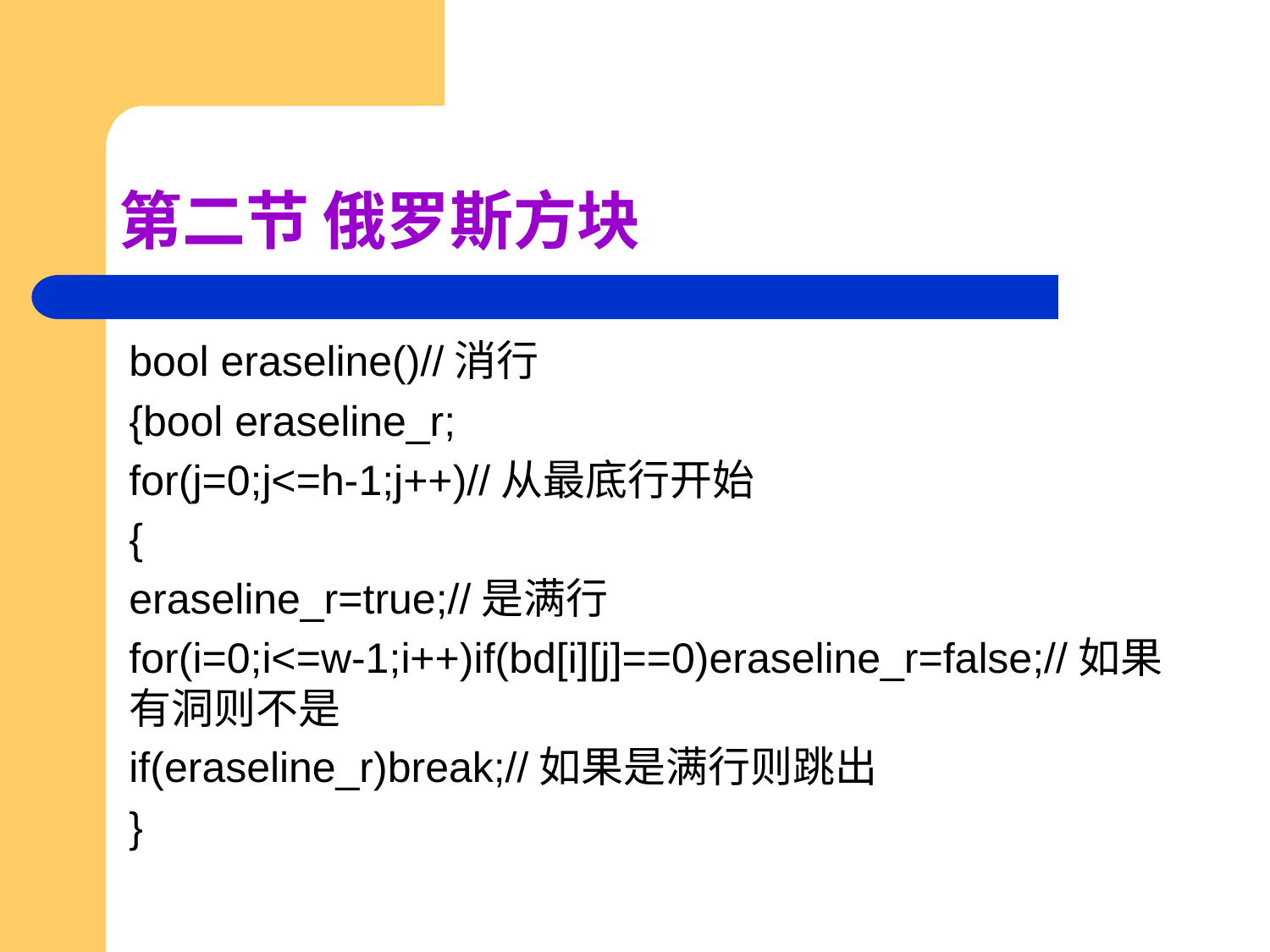

# 第二节 俄罗斯方块
bool eraseline()//消行
{bool eraseline_r;
for(j=0;j<=h-1;j++)//从最底行开始
{
eraseline_r=true;//是满行
for(i=0;i<=w-1;i++)if(bd[i][j]==0)eraseline_r=false;//如果有洞则不是
if(eraseline_r)break;//如果是满行则跳出
}